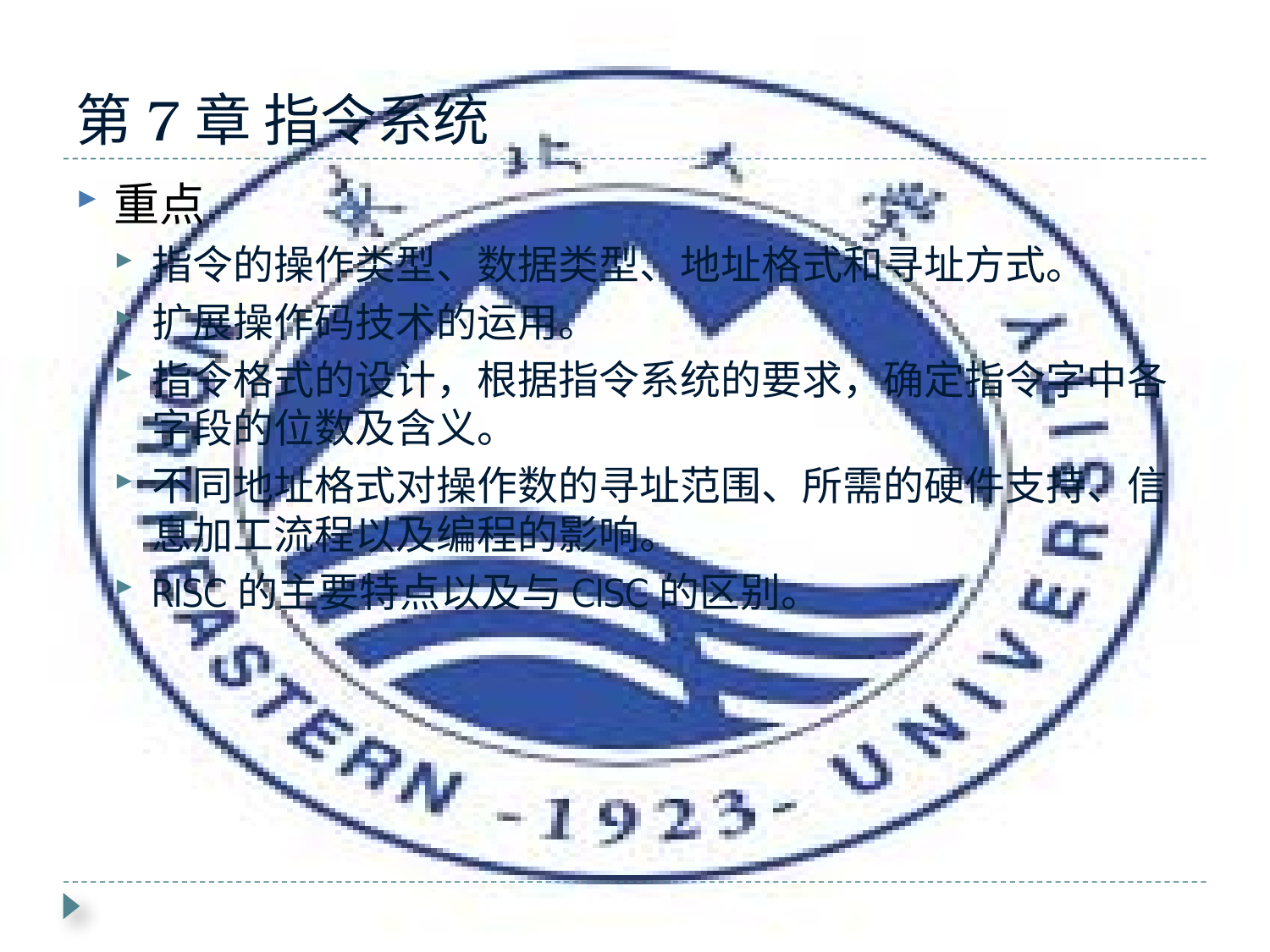

# 第7章 指令系统
重点
指令的操作类型、数据类型、地址格式和寻址方式。
扩展操作码技术的运用。
指令格式的设计，根据指令系统的要求，确定指令字中各字段的位数及含义。
不同地址格式对操作数的寻址范围、所需的硬件支持、信息加工流程以及编程的影响。
RISC的主要特点以及与CISC的区别。